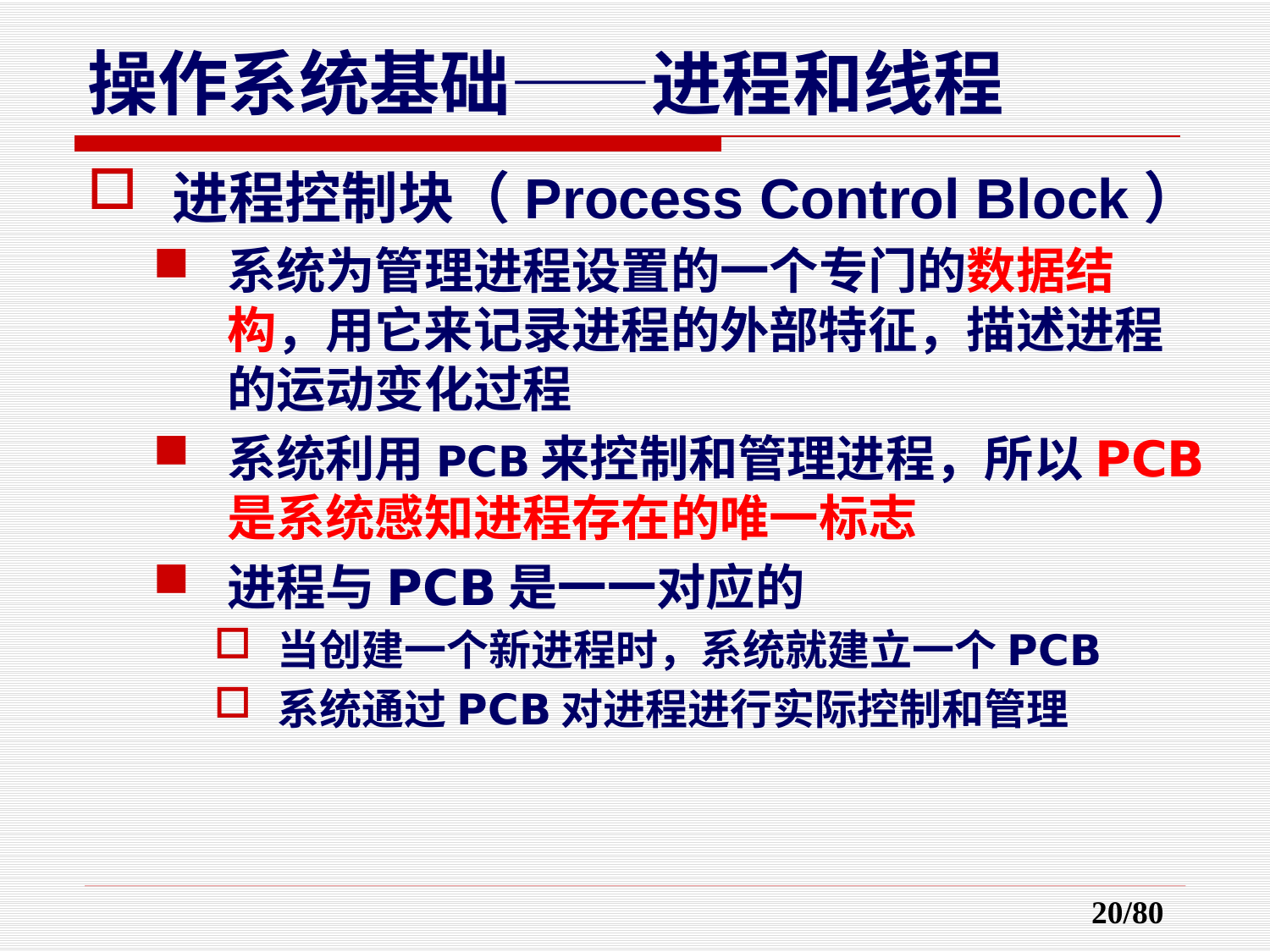

# 操作系统基础——进程和线程
进程控制块（Process Control Block）
系统为管理进程设置的一个专门的数据结构，用它来记录进程的外部特征，描述进程的运动变化过程
系统利用PCB来控制和管理进程，所以PCB是系统感知进程存在的唯一标志
进程与PCB是一一对应的
当创建一个新进程时，系统就建立一个PCB
系统通过PCB对进程进行实际控制和管理